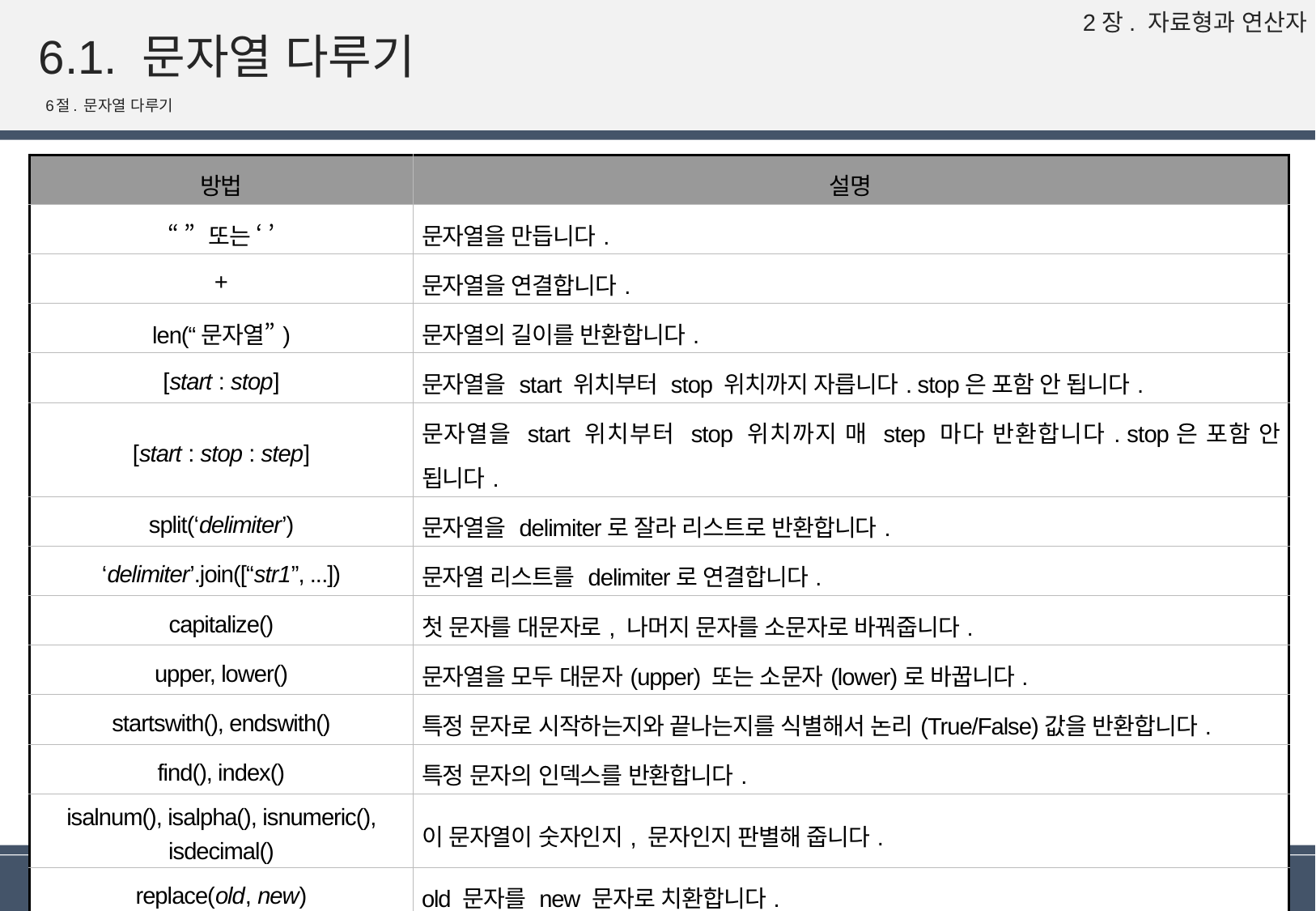

# 6.1. 문자열 다루기
6절. 문자열 다루기
| 방법 | 설명 |
| --- | --- |
| “ ” 또는 ‘ ’ | 문자열을 만듭니다. |
| + | 문자열을 연결합니다. |
| len(“문자열”) | 문자열의 길이를 반환합니다. |
| [start : stop] | 문자열을 start 위치부터 stop 위치까지 자릅니다. stop은 포함 안 됩니다. |
| [start : stop : step] | 문자열을 start 위치부터 stop 위치까지 매 step 마다 반환합니다. stop은 포함 안 됩니다. |
| split(‘delimiter’) | 문자열을 delimiter로 잘라 리스트로 반환합니다. |
| ‘delimiter’.join([“str1”, ...]) | 문자열 리스트를 delimiter로 연결합니다. |
| capitalize() | 첫 문자를 대문자로, 나머지 문자를 소문자로 바꿔줍니다. |
| upper, lower() | 문자열을 모두 대문자(upper) 또는 소문자(lower)로 바꿉니다. |
| startswith(), endswith() | 특정 문자로 시작하는지와 끝나는지를 식별해서 논리(True/False)값을 반환합니다. |
| find(), index() | 특정 문자의 인덱스를 반환합니다. |
| isalnum(), isalpha(), isnumeric(), isdecimal() | 이 문자열이 숫자인지, 문자인지 판별해 줍니다. |
| replace(old, new) | old 문자를 new 문자로 치환합니다. |
56